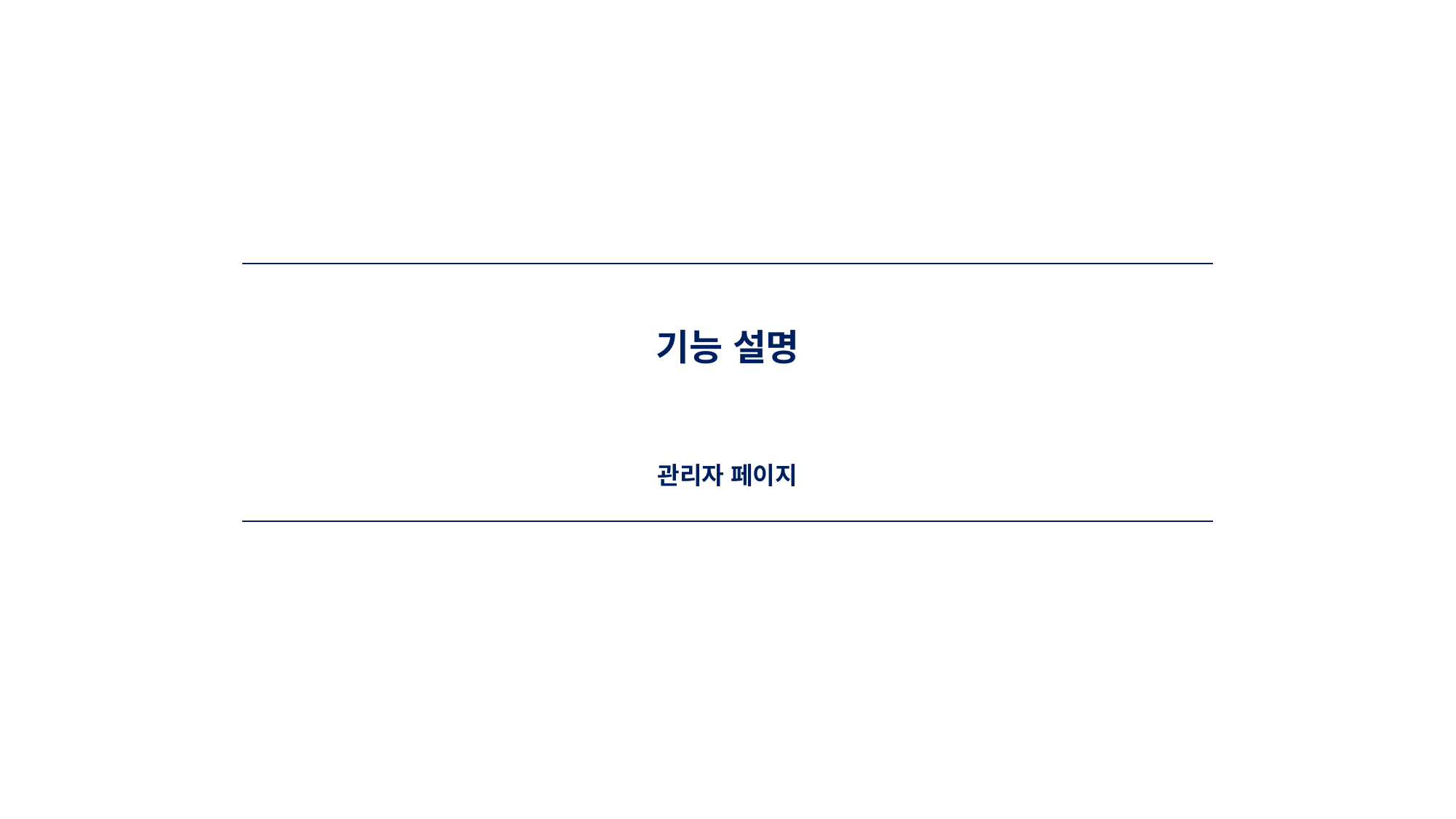

| 기능 설명 |
| --- |
| 관리자 페이지 |